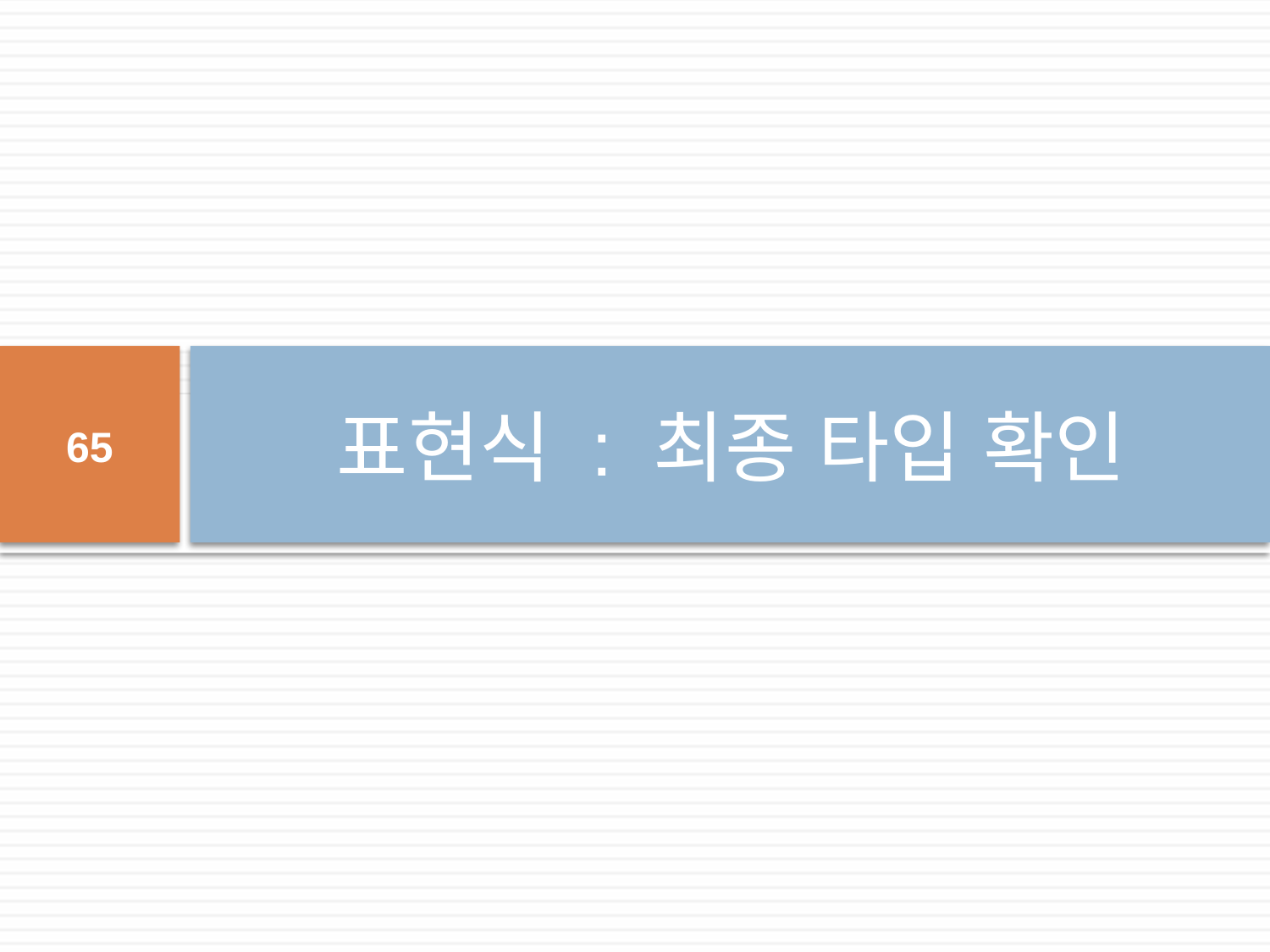

# 표현식 : 최종 타입 확인
65